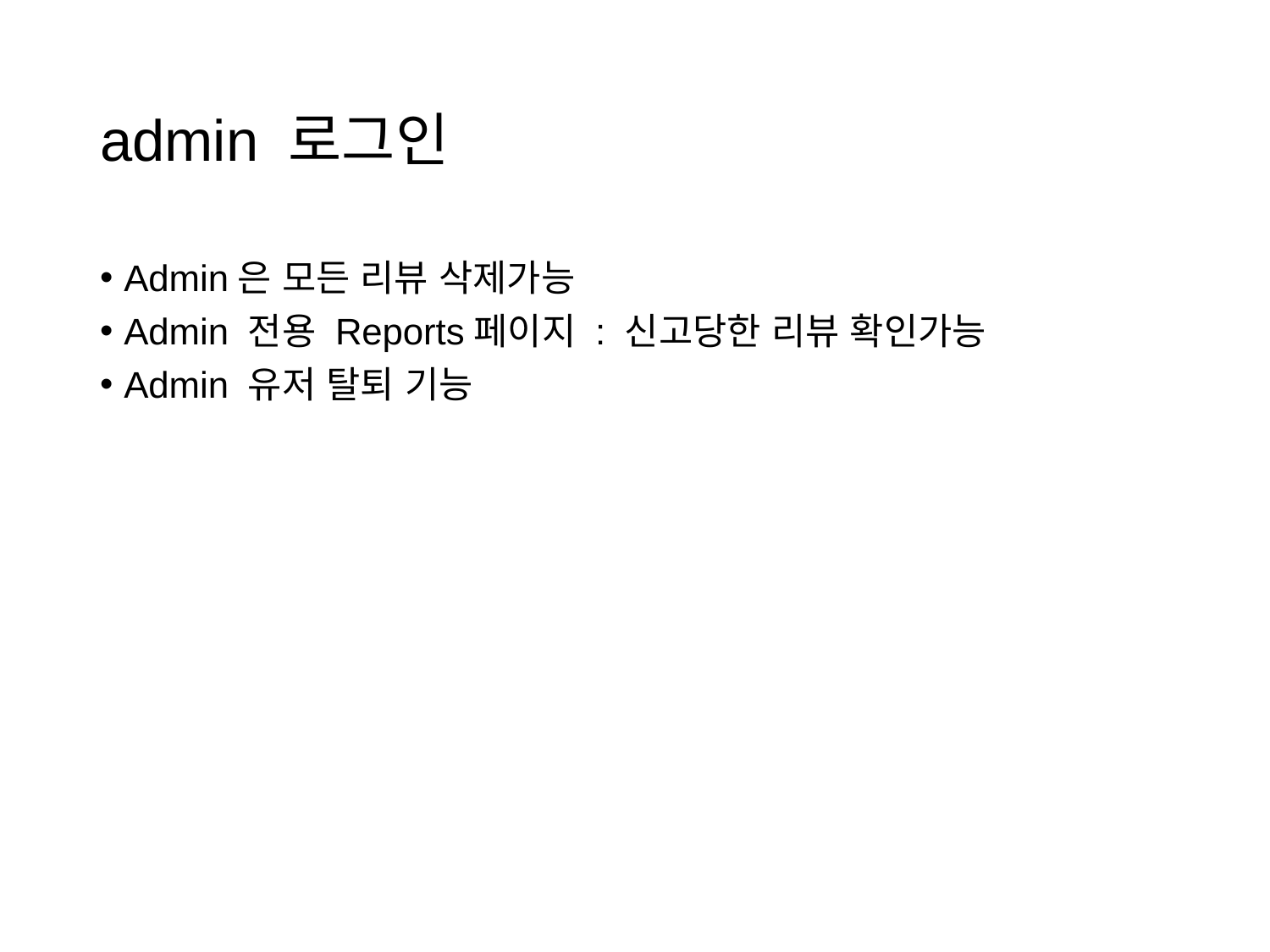

# admin 로그인
Admin은 모든 리뷰 삭제가능
Admin 전용 Reports페이지 : 신고당한 리뷰 확인가능
Admin 유저 탈퇴 기능